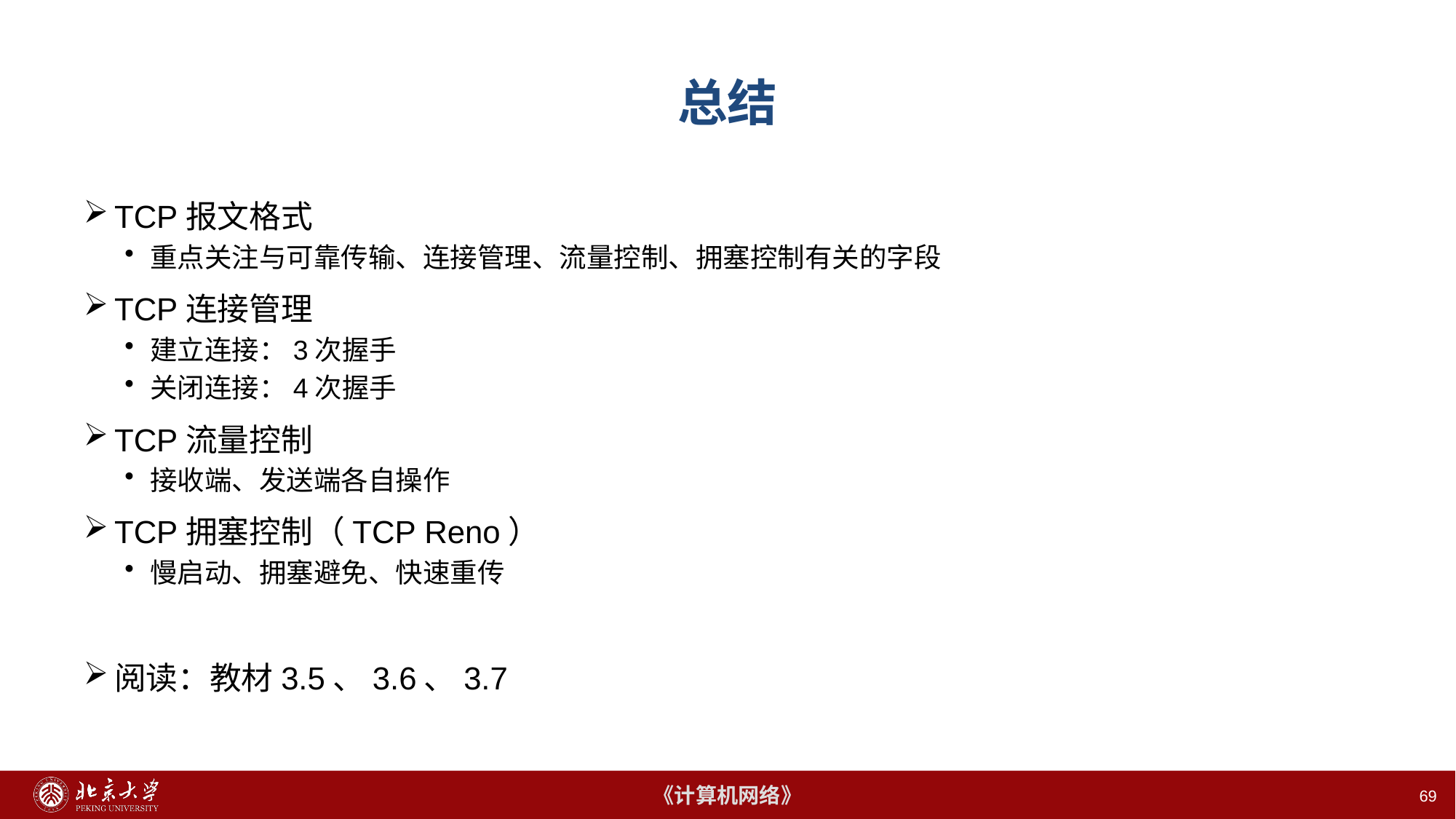

# 总结
TCP报文格式
重点关注与可靠传输、连接管理、流量控制、拥塞控制有关的字段
TCP连接管理
建立连接：3次握手
关闭连接：4次握手
TCP流量控制
接收端、发送端各自操作
TCP拥塞控制（TCP Reno）
慢启动、拥塞避免、快速重传

阅读：教材3.5、3.6、3.7
69